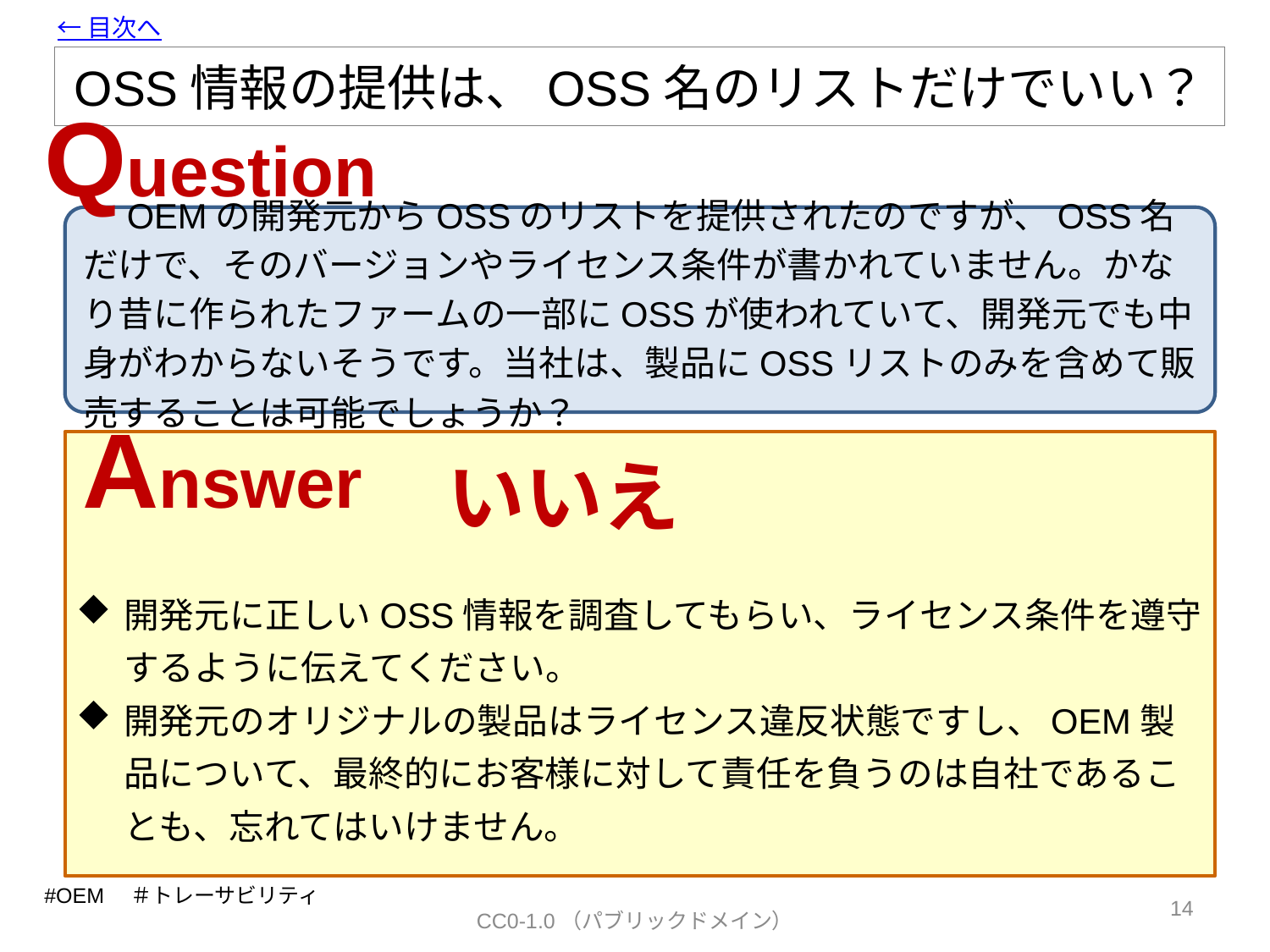

← 目次へ
# OSS情報の提供は、OSS名のリストだけでいい？
Question
　OEMの開発元からOSSのリストを提供されたのですが、OSS名だけで、そのバージョンやライセンス条件が書かれていません。かなり昔に作られたファームの一部にOSSが使われていて、開発元でも中身がわからないそうです。当社は、製品にOSSリストのみを含めて販売することは可能でしょうか？
Answer

いいえ
開発元に正しいOSS情報を調査してもらい、ライセンス条件を遵守するように伝えてください。
開発元のオリジナルの製品はライセンス違反状態ですし、OEM製品について、最終的にお客様に対して責任を負うのは自社であることも、忘れてはいけません。
#OEM　＃トレーサビリティ
14
CC0-1.0（パブリックドメイン）